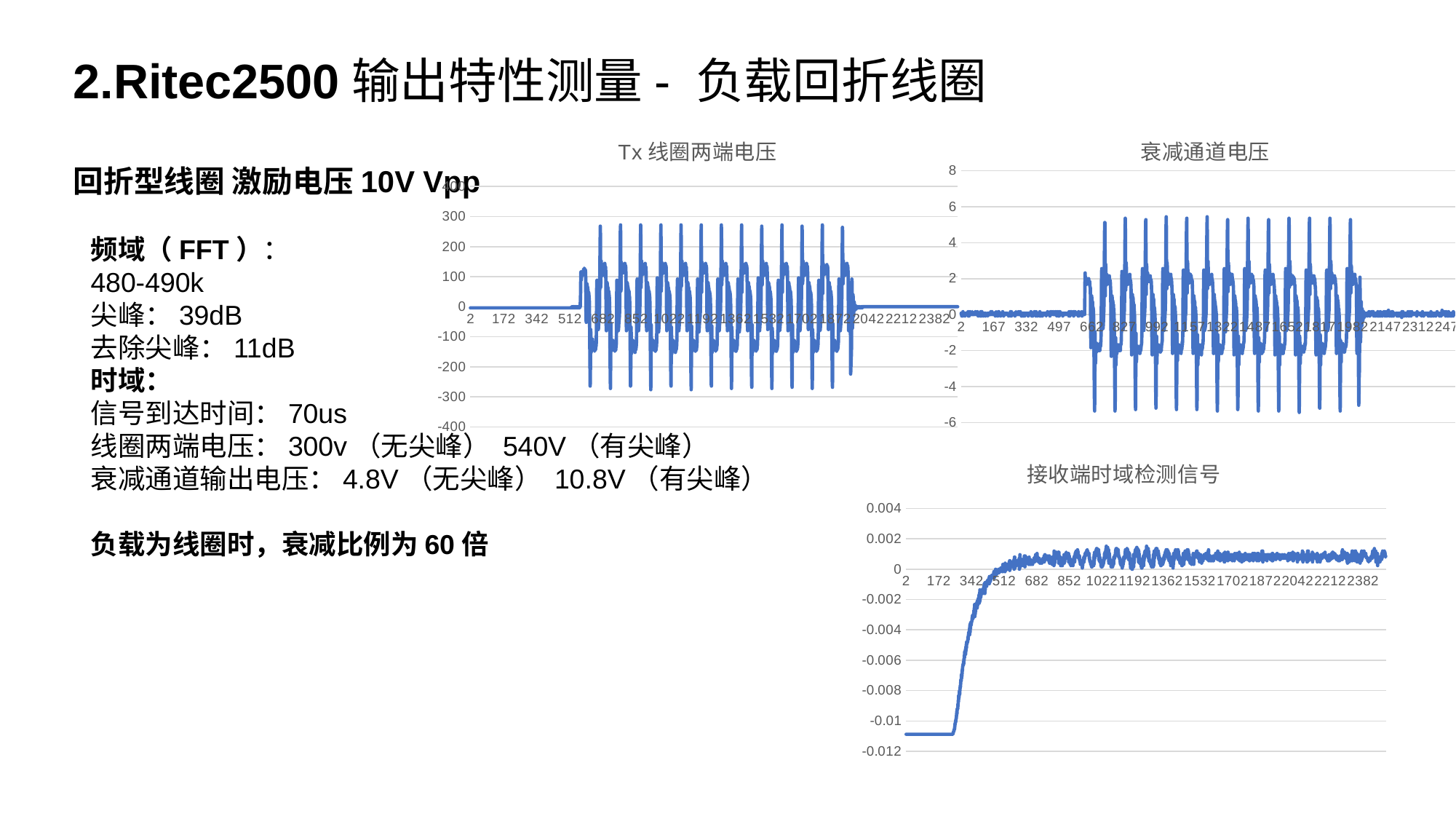

2.Ritec2500输出特性测量- 负载回折线圈

### Chart: Tx线圈两端电压

| Category |  |
|---|---|

### Chart: 衰减通道电压

| Category |  |
|---|---|
回折型线圈 激励电压10V Vpp
频域（FFT）：
480-490k
尖峰：39dB
去除尖峰：11dB
时域：
信号到达时间：70us
线圈两端电压：300v（无尖峰） 540V（有尖峰）
衰减通道输出电压：4.8V（无尖峰） 10.8V（有尖峰）

负载为线圈时，衰减比例为60倍

### Chart: 接收端时域检测信号

| Category |  |
|---|---|